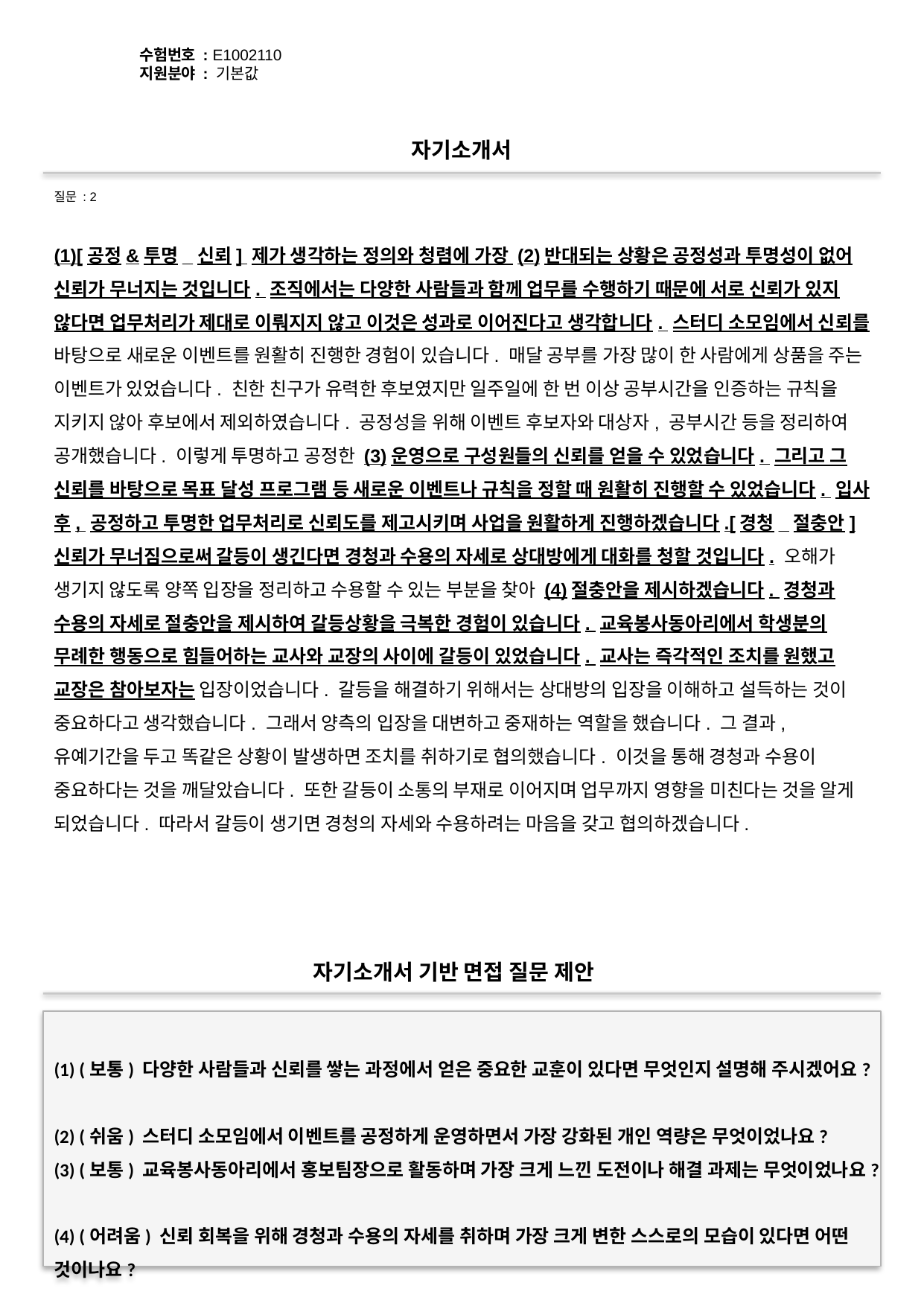

수험번호 : E1002110
지원분야 : 기본값
#

자기소개서

질문 : 2

(1)[공정&투명_신뢰] 제가 생각하는 정의와 청렴에 가장 (2)반대되는 상황은 공정성과 투명성이 없어 신뢰가 무너지는 것입니다. 조직에서는 다양한 사람들과 함께 업무를 수행하기 때문에 서로 신뢰가 있지 않다면 업무처리가 제대로 이뤄지지 않고 이것은 성과로 이어진다고 생각합니다. 스터디 소모임에서 신뢰를 바탕으로 새로운 이벤트를 원활히 진행한 경험이 있습니다. 매달 공부를 가장 많이 한 사람에게 상품을 주는 이벤트가 있었습니다. 친한 친구가 유력한 후보였지만 일주일에 한 번 이상 공부시간을 인증하는 규칙을 지키지 않아 후보에서 제외하였습니다. 공정성을 위해 이벤트 후보자와 대상자, 공부시간 등을 정리하여 공개했습니다. 이렇게 투명하고 공정한 (3)운영으로 구성원들의 신뢰를 얻을 수 있었습니다. 그리고 그 신뢰를 바탕으로 목표 달성 프로그램 등 새로운 이벤트나 규칙을 정할 때 원활히 진행할 수 있었습니다. 입사 후, 공정하고 투명한 업무처리로 신뢰도를 제고시키며 사업을 원활하게 진행하겠습니다.[경청_절충안] 신뢰가 무너짐으로써 갈등이 생긴다면 경청과 수용의 자세로 상대방에게 대화를 청할 것입니다. 오해가 생기지 않도록 양쪽 입장을 정리하고 수용할 수 있는 부분을 찾아 (4)절충안을 제시하겠습니다. 경청과 수용의 자세로 절충안을 제시하여 갈등상황을 극복한 경험이 있습니다. 교육봉사동아리에서 학생분의 무례한 행동으로 힘들어하는 교사와 교장의 사이에 갈등이 있었습니다. 교사는 즉각적인 조치를 원했고 교장은 참아보자는 입장이었습니다. 갈등을 해결하기 위해서는 상대방의 입장을 이해하고 설득하는 것이 중요하다고 생각했습니다. 그래서 양측의 입장을 대변하고 중재하는 역할을 했습니다. 그 결과, 유예기간을 두고 똑같은 상황이 발생하면 조치를 취하기로 협의했습니다. 이것을 통해 경청과 수용이 중요하다는 것을 깨달았습니다. 또한 갈등이 소통의 부재로 이어지며 업무까지 영향을 미친다는 것을 알게 되었습니다. 따라서 갈등이 생기면 경청의 자세와 수용하려는 마음을 갖고 협의하겠습니다.

자기소개서 기반 면접 질문 제안

(1) (보통) 다양한 사람들과 신뢰를 쌓는 과정에서 얻은 중요한 교훈이 있다면 무엇인지 설명해 주시겠어요?
(2) (쉬움) 스터디 소모임에서 이벤트를 공정하게 운영하면서 가장 강화된 개인 역량은 무엇이었나요?
(3) (보통) 교육봉사동아리에서 홍보팀장으로 활동하며 가장 크게 느낀 도전이나 해결 과제는 무엇이었나요?
(4) (어려움) 신뢰 회복을 위해 경청과 수용의 자세를 취하며 가장 크게 변한 스스로의 모습이 있다면 어떤 것이나요?